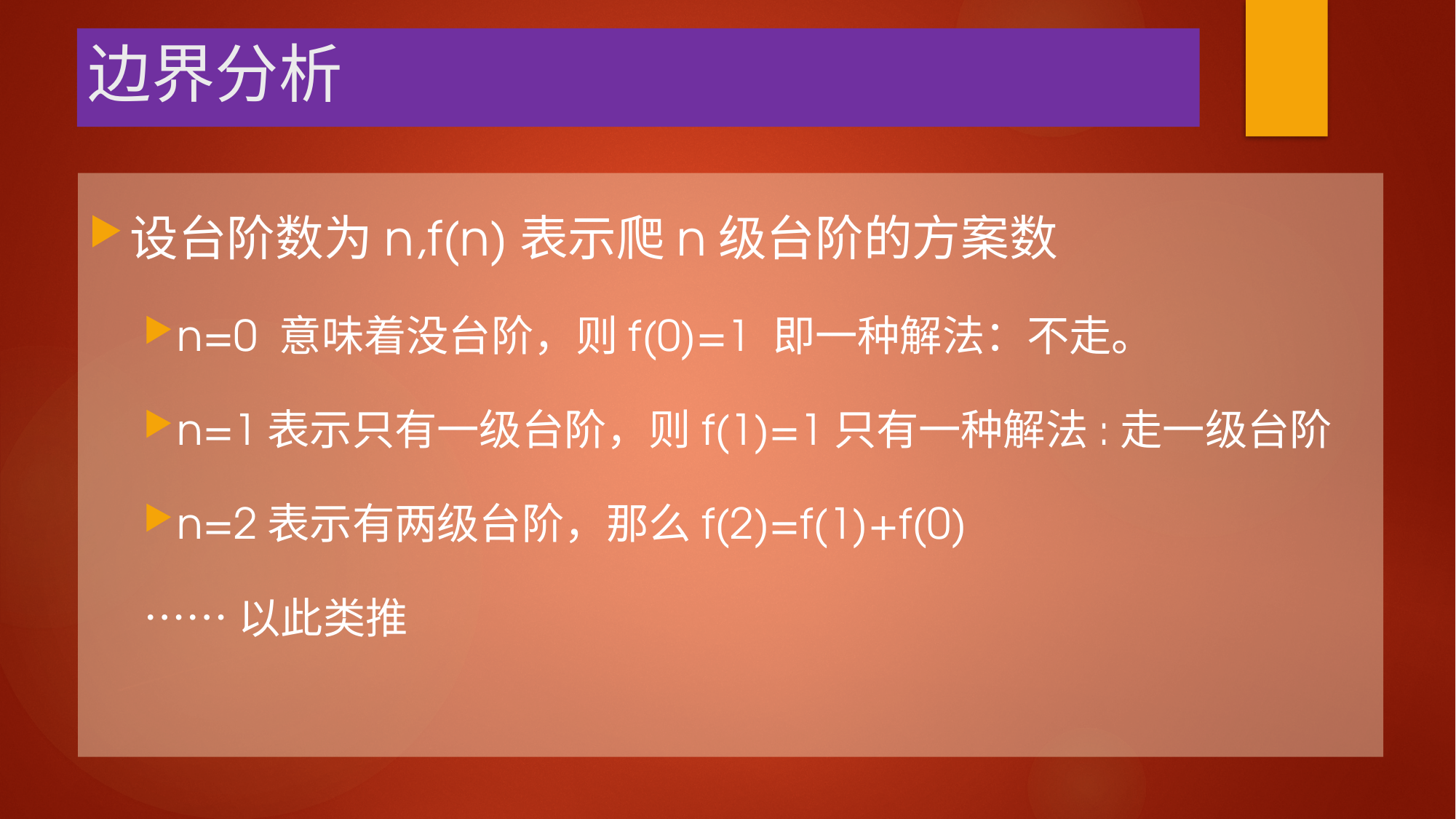

# 边界分析
设台阶数为n,f(n)表示爬n级台阶的方案数
n=0 意味着没台阶，则f(0)=1 即一种解法：不走。
n=1表示只有一级台阶，则f(1)=1只有一种解法:走一级台阶
n=2表示有两级台阶，那么f(2)=f(1)+f(0)
……以此类推